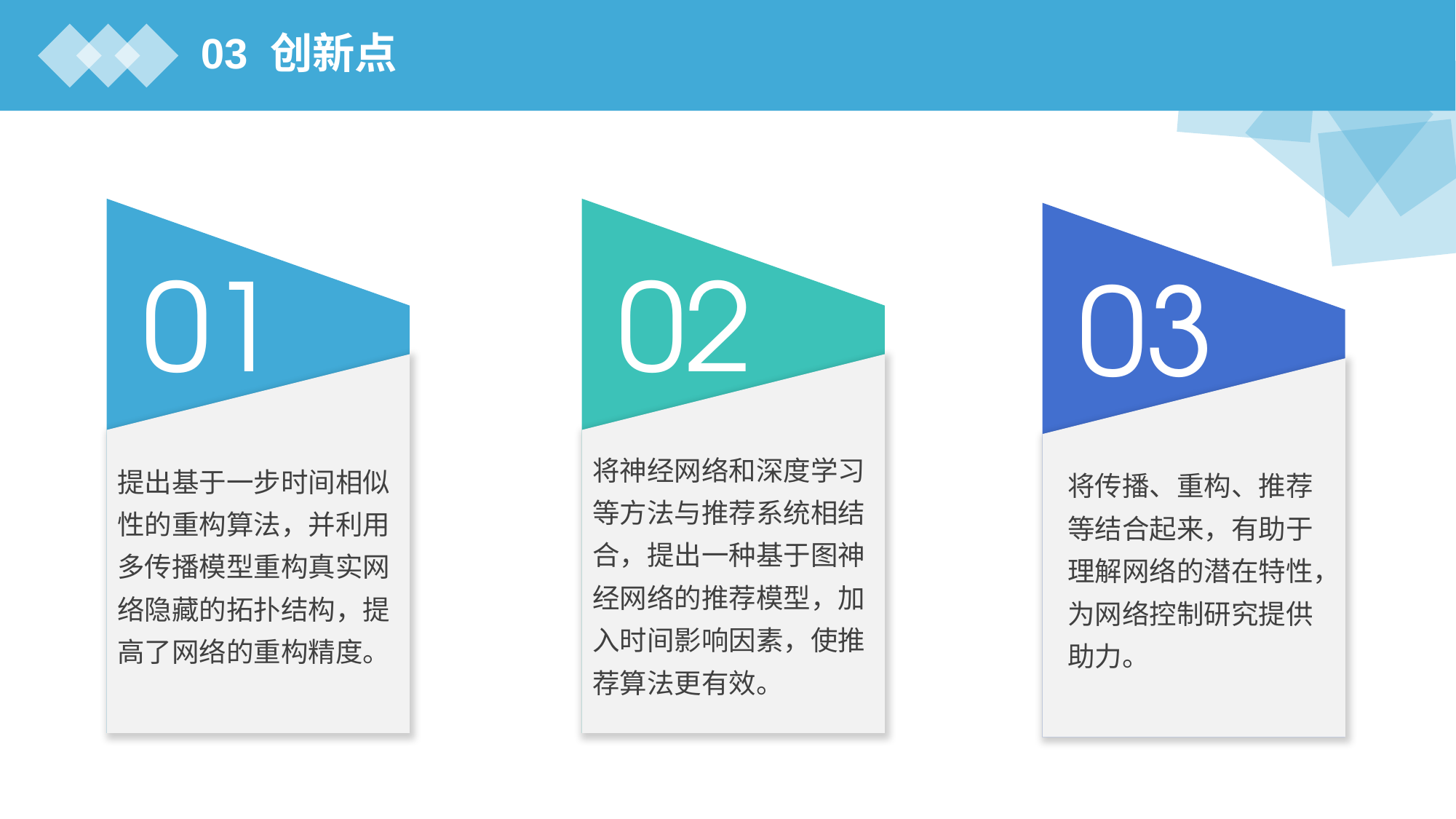

03 创新点

01

提出基于一步时间相似性的重构算法，并利用多传播模型重构真实网络隐藏的拓扑结构，提高了网络的重构精度。

02

03

将神经网络和深度学习等方法与推荐系统相结合，提出一种基于图神经网络的推荐模型，加入时间影响因素，使推荐算法更有效。
将传播、重构、推荐等结合起来，有助于理解网络的潜在特性，为网络控制研究提供助力。